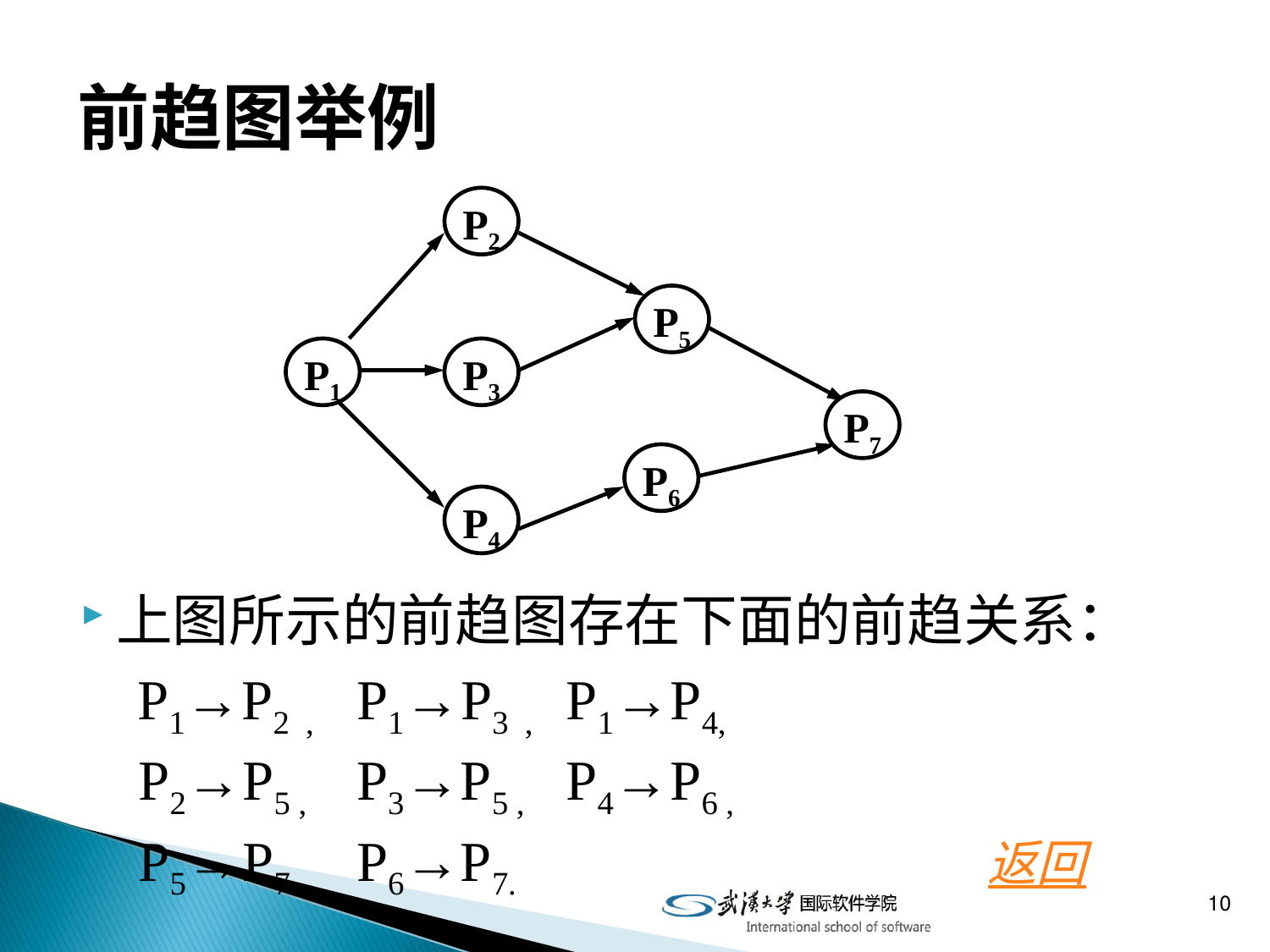

# 前趋图举例
P2

P5

P1
P3

P7

P6

P4

上图所示的前趋图存在下面的前趋关系：
    P1→P2  ,   P1→P3  ,    P1→P4,
       P2→P5 ,      P3→P5 ,     P4→P6 ,
       P5→P7  ,     P6→P7.
返回